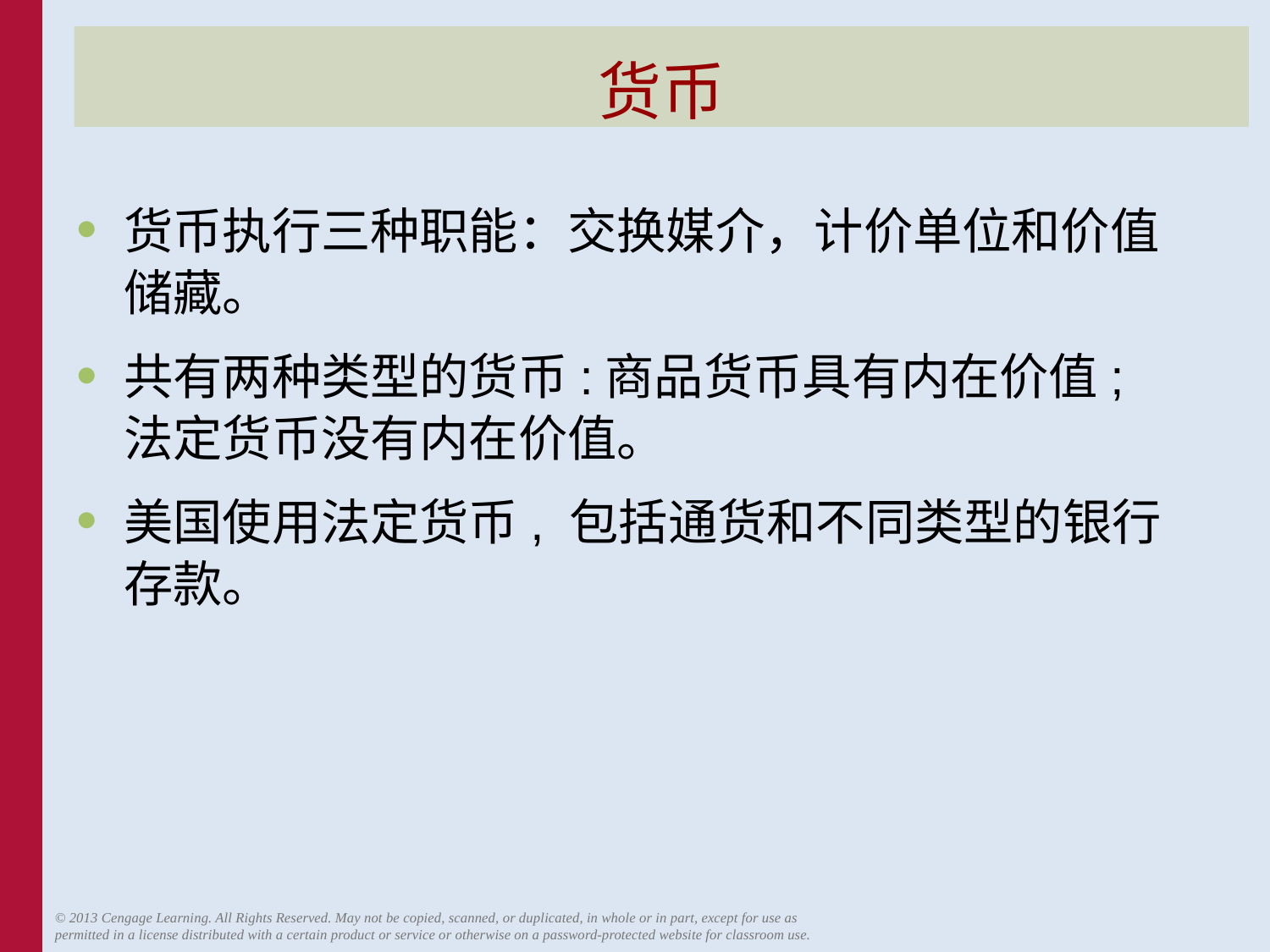

货币
货币执行三种职能：交换媒介，计价单位和价值储藏。
共有两种类型的货币:商品货币具有内在价值; 法定货币没有内在价值。
美国使用法定货币, 包括通货和不同类型的银行存款。
© 2013 Cengage Learning. All Rights Reserved. May not be copied, scanned, or duplicated, in whole or in part, except for use as permitted in a license distributed with a certain product or service or otherwise on a password-protected website for classroom use.